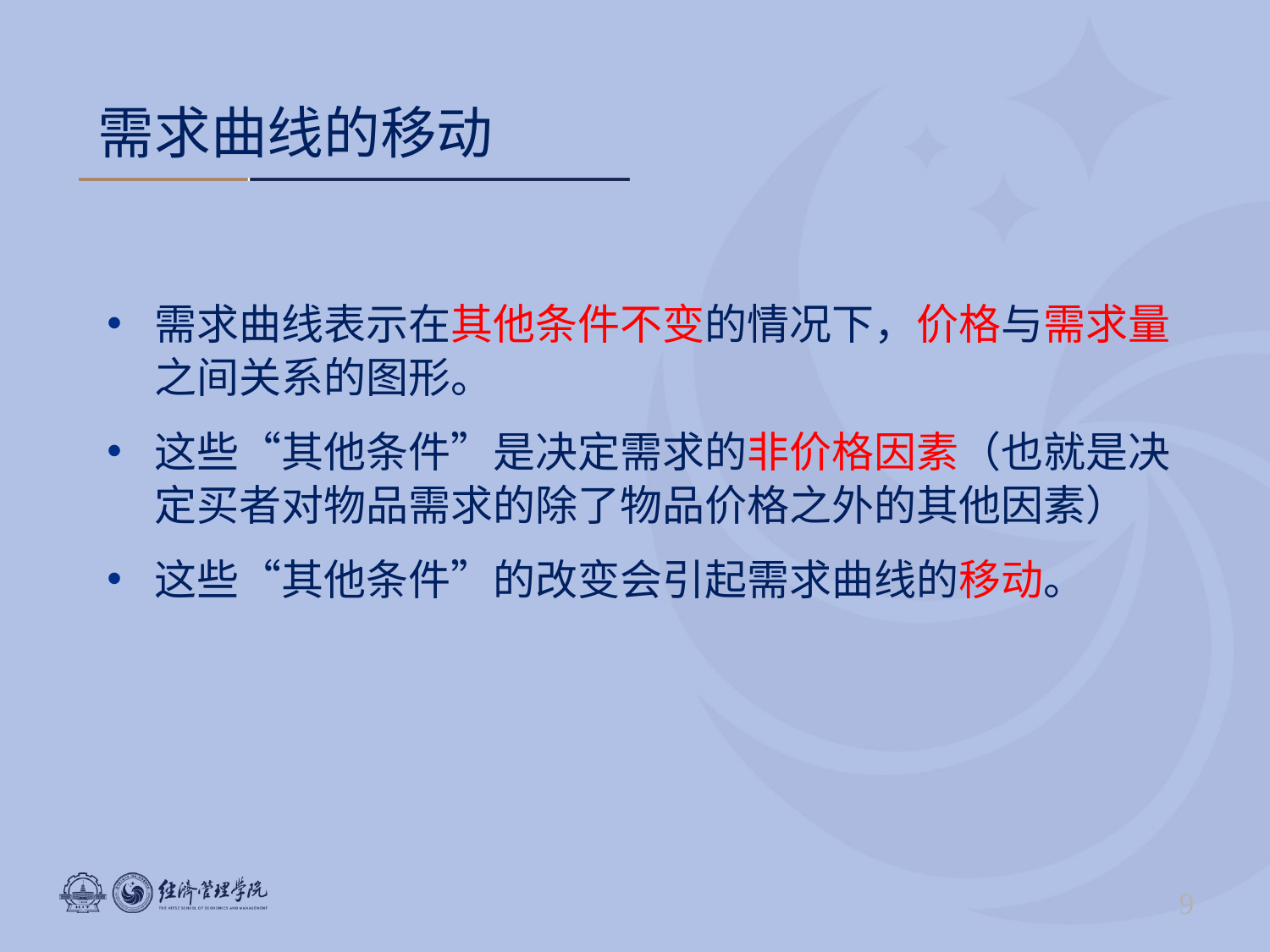

0
# 需求曲线的移动
需求曲线表示在其他条件不变的情况下，价格与需求量之间关系的图形。
这些“其他条件”是决定需求的非价格因素（也就是决定买者对物品需求的除了物品价格之外的其他因素）
这些“其他条件”的改变会引起需求曲线的移动。